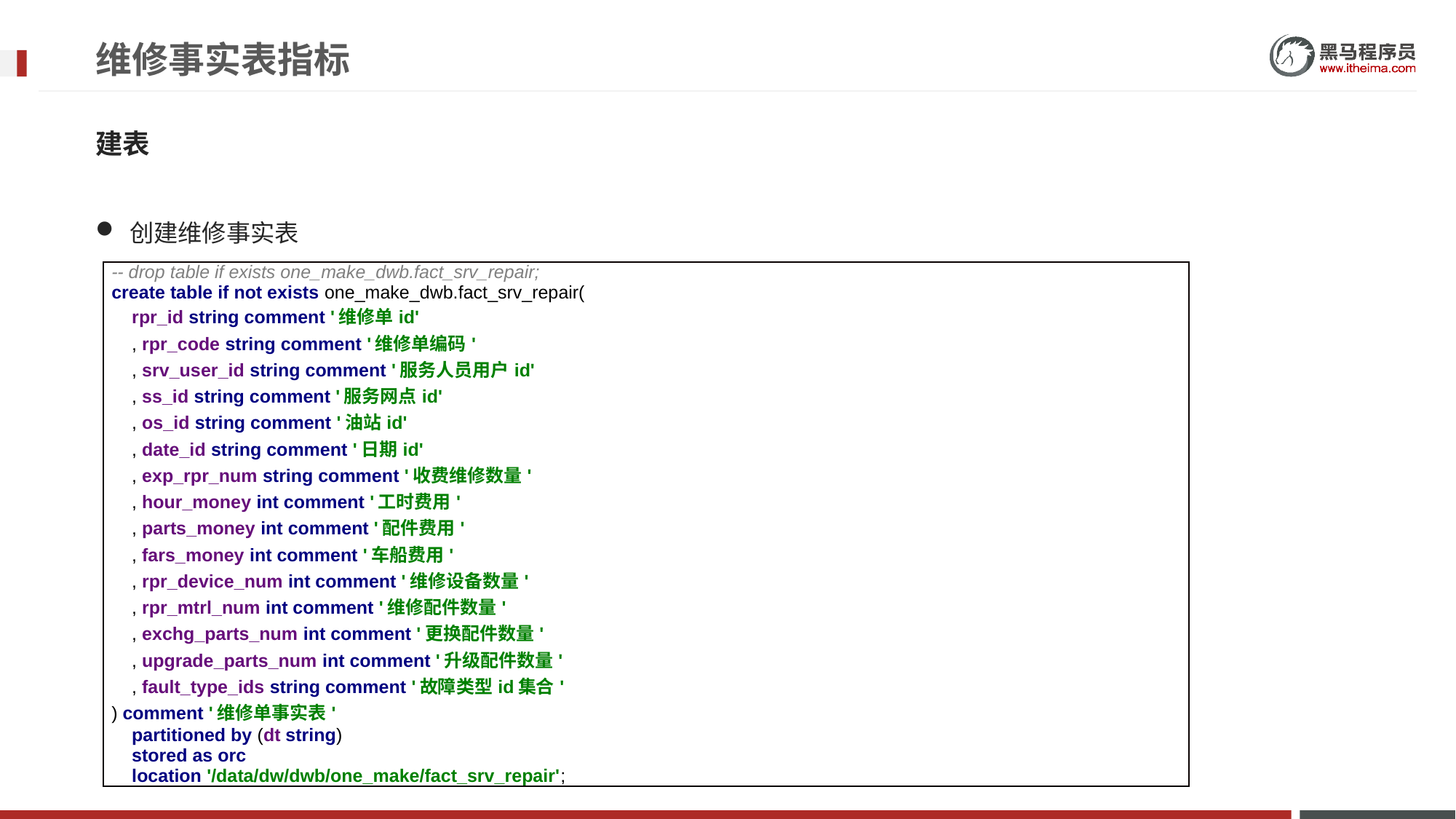

# 维修事实表指标
建表
创建维修事实表

| -- drop table if exists one\_make\_dwb.fact\_srv\_repair; create table if not exists one\_make\_dwb.fact\_srv\_repair( rpr\_id string comment '维修单id' , rpr\_code string comment '维修单编码' , srv\_user\_id string comment '服务人员用户id' , ss\_id string comment '服务网点id' , os\_id string comment '油站id' , date\_id string comment '日期id' , exp\_rpr\_num string comment '收费维修数量' , hour\_money int comment '工时费用' , parts\_money int comment '配件费用' , fars\_money int comment '车船费用' , rpr\_device\_num int comment '维修设备数量' , rpr\_mtrl\_num int comment '维修配件数量' , exchg\_parts\_num int comment '更换配件数量' , upgrade\_parts\_num int comment '升级配件数量' , fault\_type\_ids string comment '故障类型id集合' ) comment '维修单事实表' partitioned by (dt string) stored as orc location '/data/dw/dwb/one\_make/fact\_srv\_repair'; |
| --- |